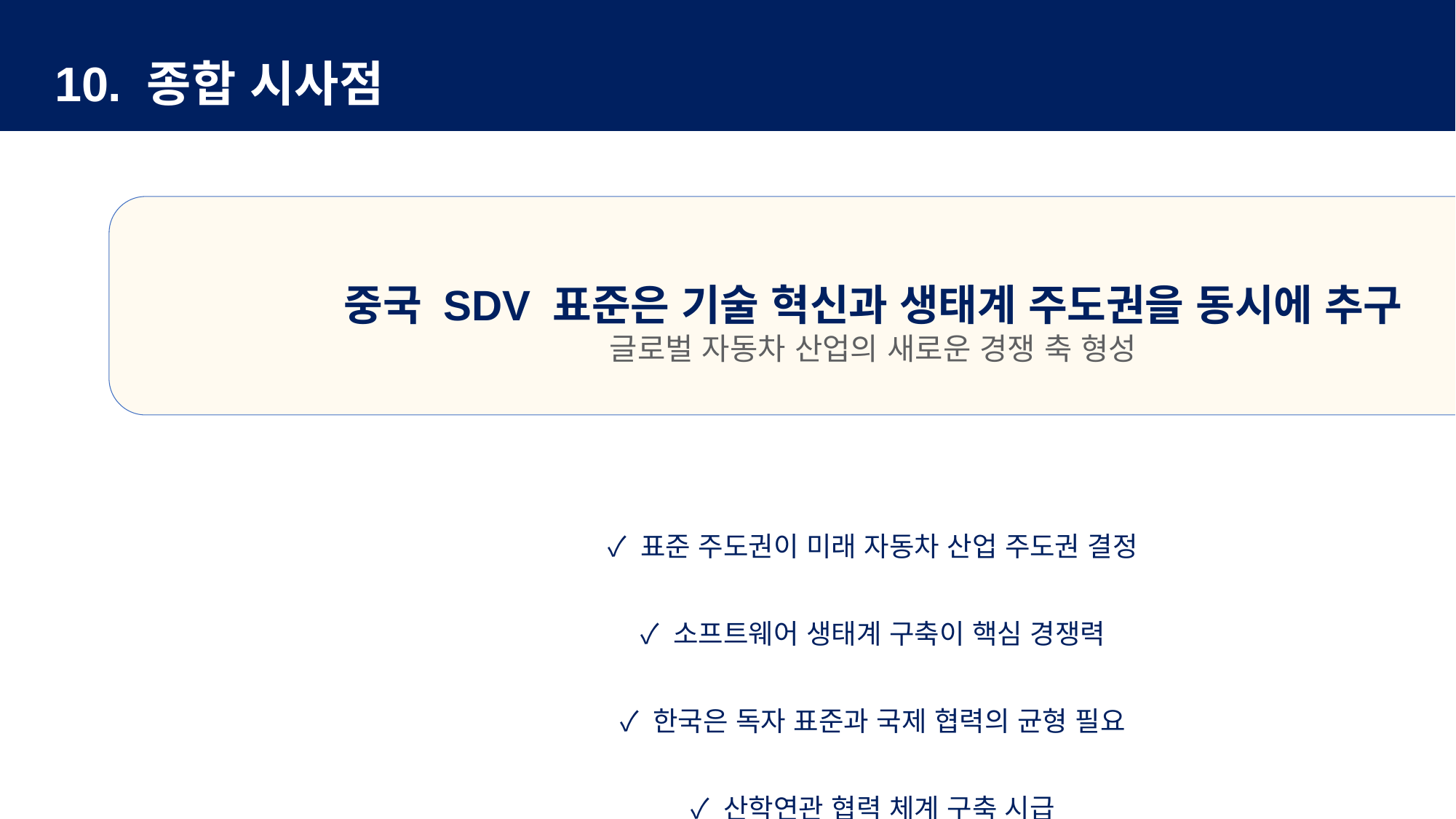

10. 종합 시사점
#

중국 SDV 표준은 기술 혁신과 생태계 주도권을 동시에 추구
글로벌 자동차 산업의 새로운 경쟁 축 형성

✓ 표준 주도권이 미래 자동차 산업 주도권 결정

✓ 소프트웨어 생태계 구축이 핵심 경쟁력

✓ 한국은 독자 표준과 국제 협력의 균형 필요

✓ 산학연관 협력 체계 구축 시급